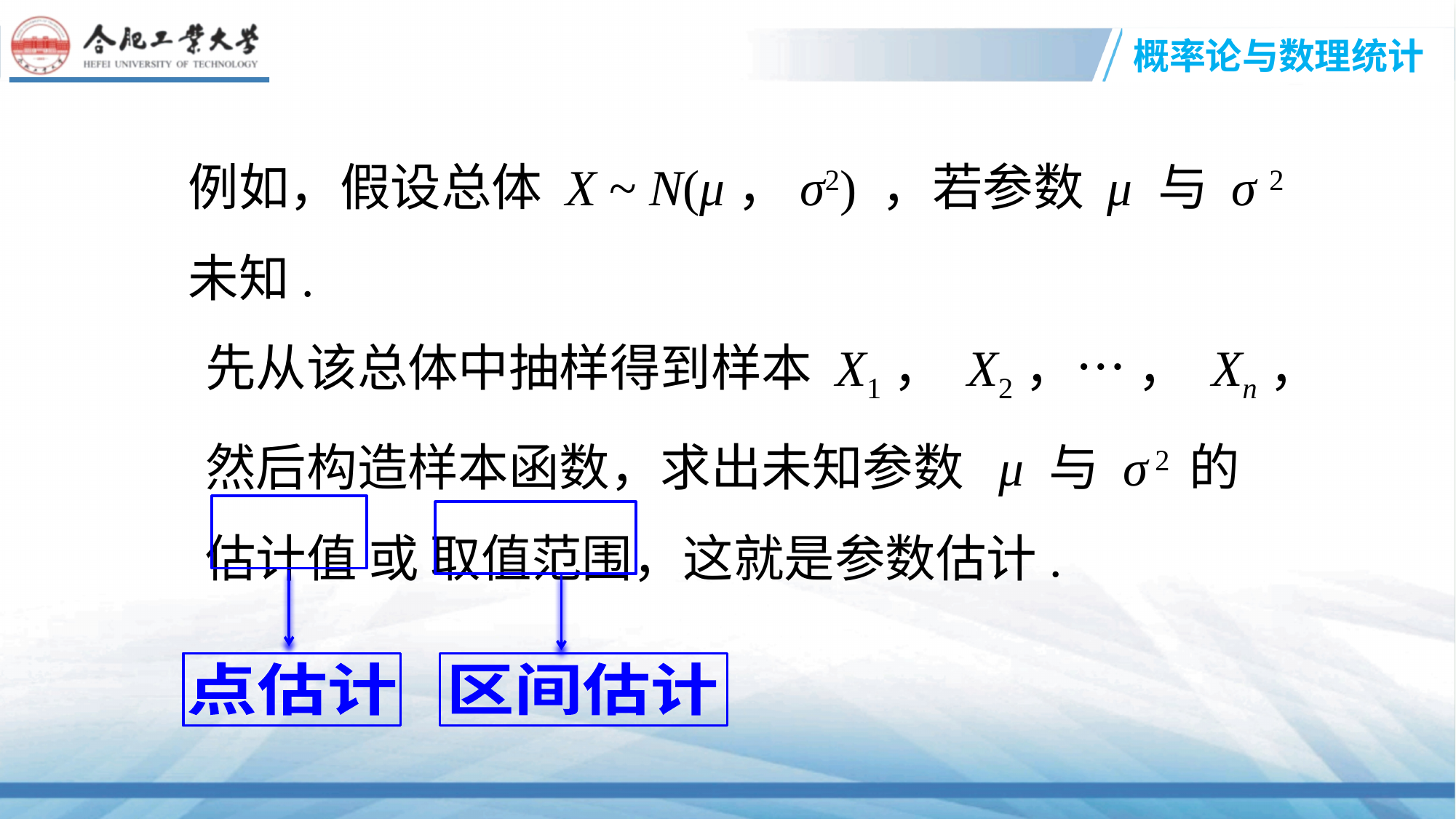

例如，假设总体 X ~ N(μ，σ2) ，若参数 μ 与 σ 2
未知.
先从该总体中抽样得到样本 X1， X2，… ， Xn，
然后构造样本函数，求出未知参数  μ 与 σ 2 的
估计值 或 取值范围，这就是参数估计.

点估计
区间估计